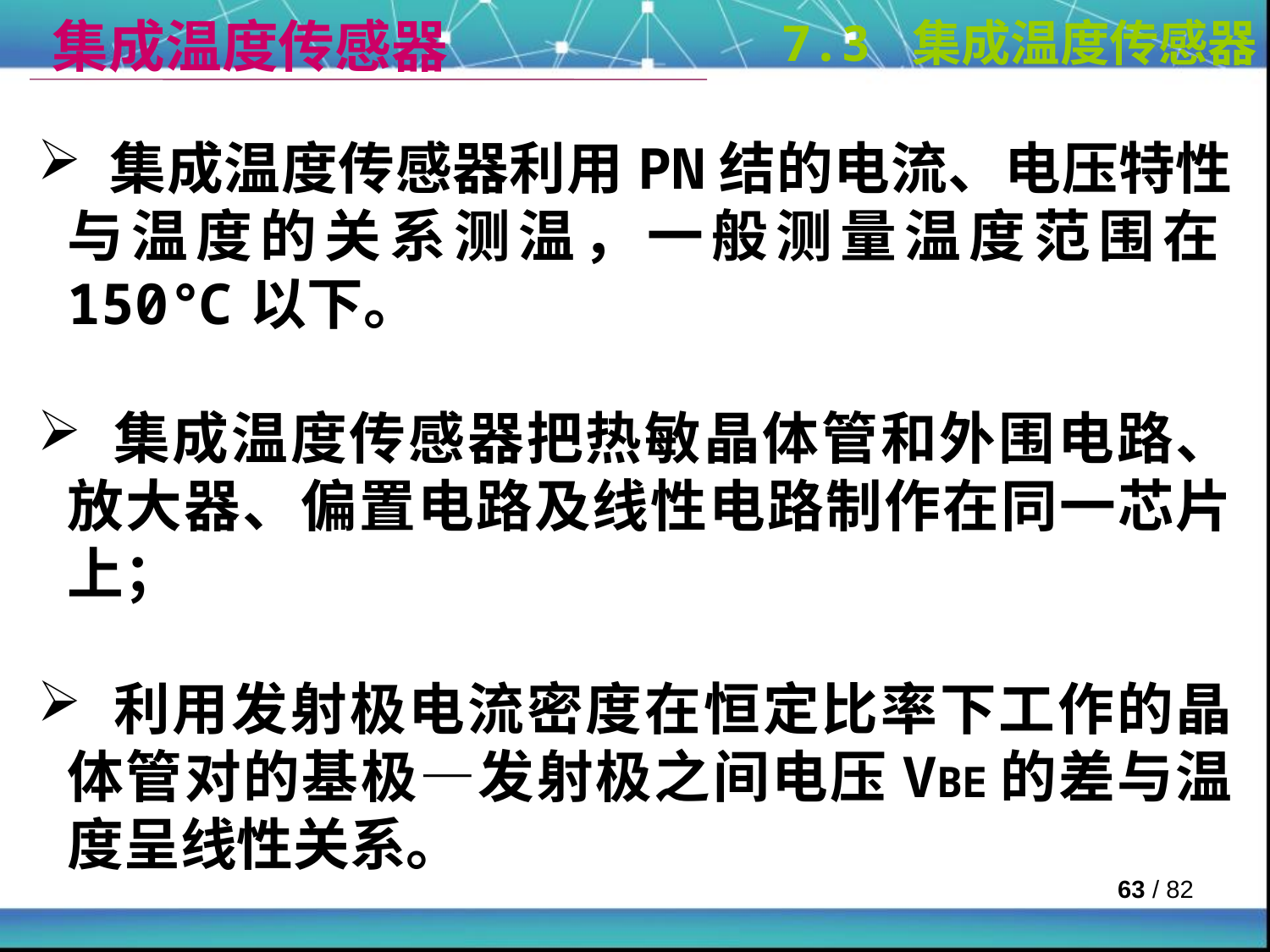

集成温度传感器
7.3 集成温度传感器

 集成温度传感器利用PN结的电流、电压特性与温度的关系测温，一般测量温度范围在150℃以下。

 集成温度传感器把热敏晶体管和外围电路、放大器、偏置电路及线性电路制作在同一芯片上；

 利用发射极电流密度在恒定比率下工作的晶体管对的基极—发射极之间电压VBE的差与温度呈线性关系。
63 / 82